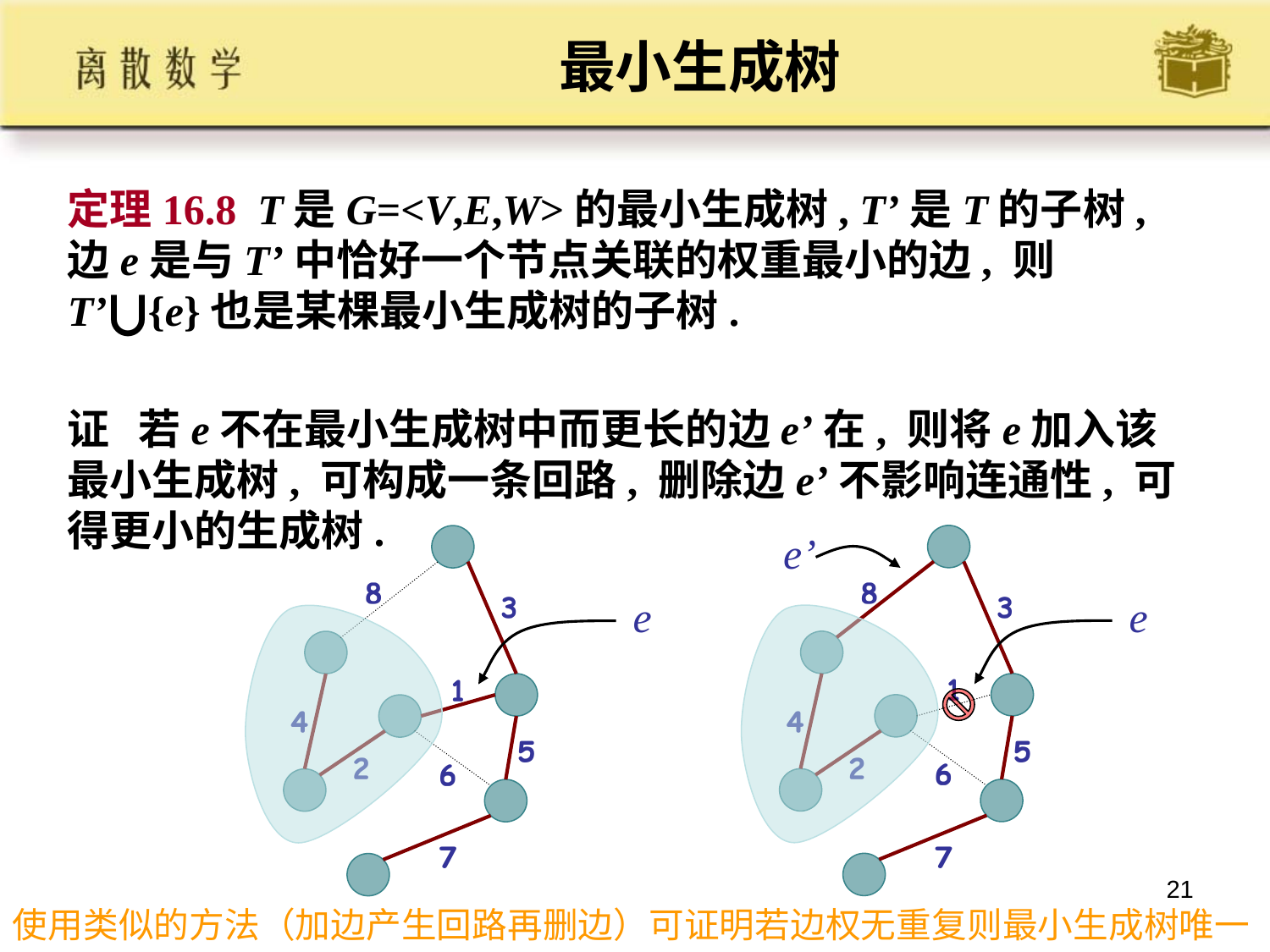

# 最小生成树
定理16.8  T是G=<V,E,W>的最小生成树, T’是T的子树, 边e是与T’中恰好一个节点关联的权重最小的边, 则T’⋃{e}也是某棵最小生成树的子树.

证   若e不在最小生成树中而更长的边e’在, 则将e加入该最小生成树, 可构成一条回路, 删除边e’不影响连通性, 可得更小的生成树.

8
3

1

4

5
2
6

7

e’

e

8
3

1

4

5
2
6

7

e

21
使用类似的方法（加边产生回路再删边）可证明若边权无重复则最小生成树唯一